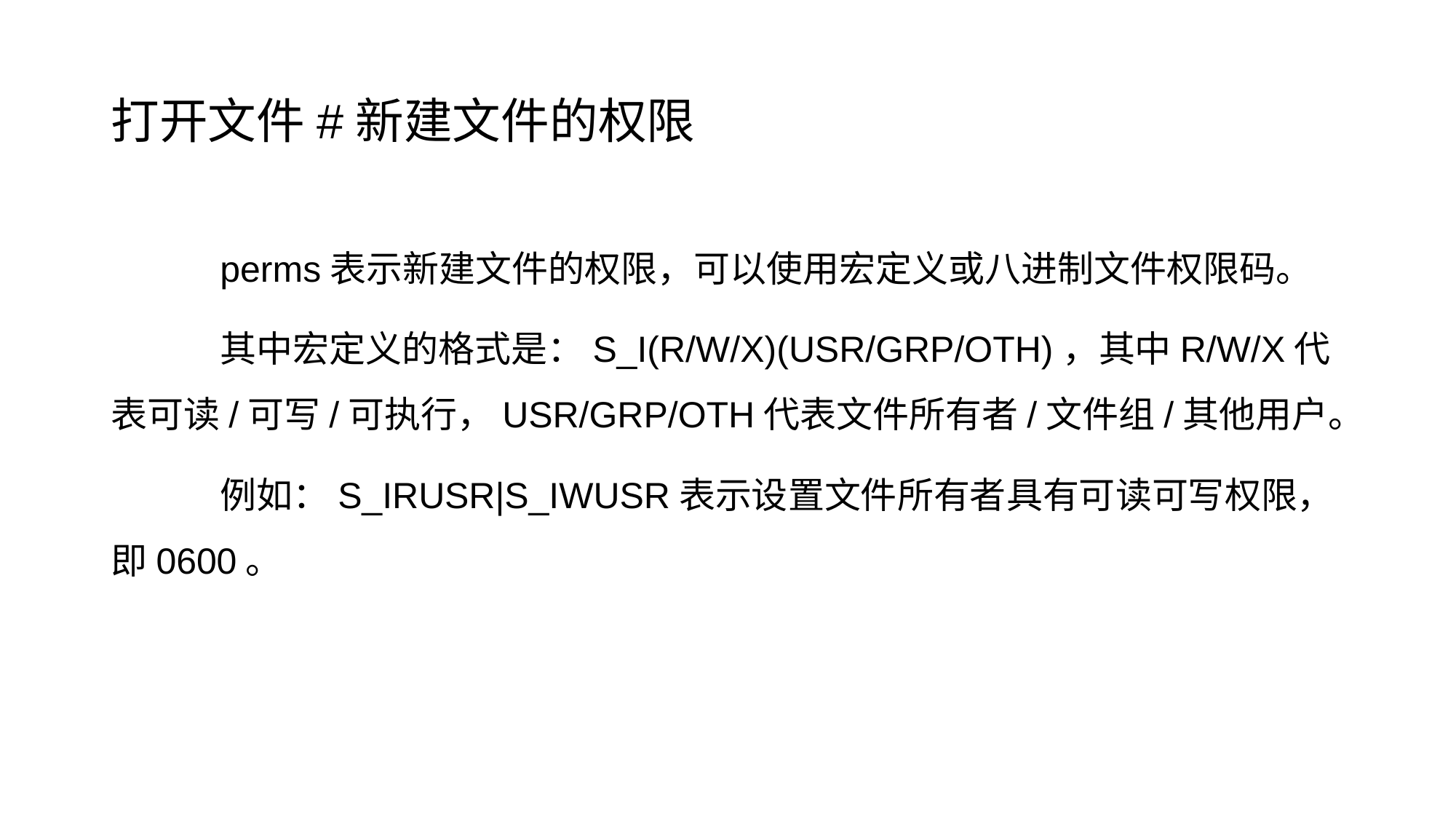

# 打开文件#新建文件的权限
	perms表示新建文件的权限，可以使用宏定义或八进制文件权限码。
	其中宏定义的格式是：S_I(R/W/X)(USR/GRP/OTH)，其中R/W/X代表可读/可写/可执行，USR/GRP/OTH代表文件所有者/文件组/其他用户。
	例如：S_IRUSR|S_IWUSR表示设置文件所有者具有可读可写权限，即0600。